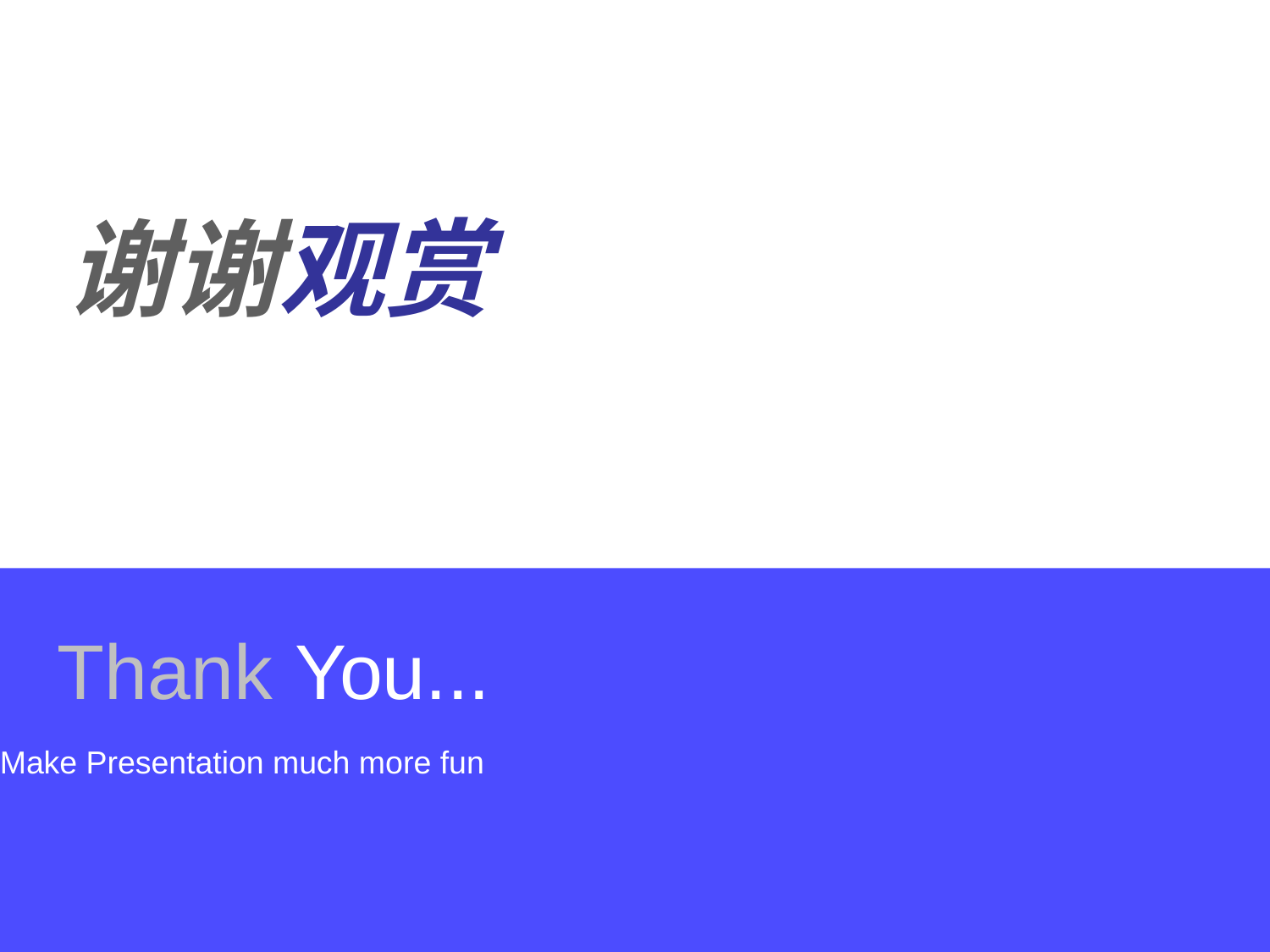

谢谢观赏

Thank You...
Make Presentation much more fun